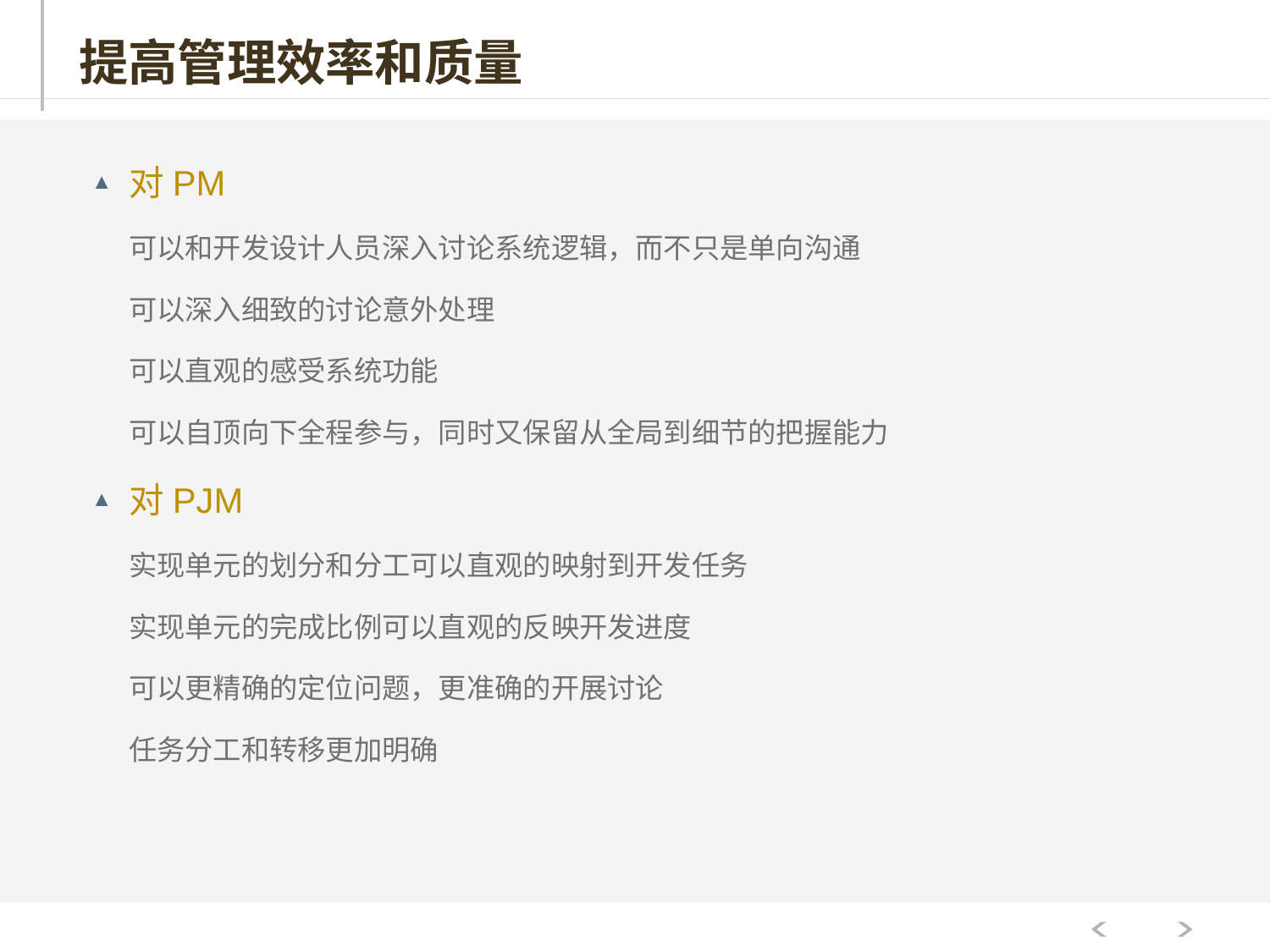

# 提高管理效率和质量
对PM
可以和开发设计人员深入讨论系统逻辑，而不只是单向沟通
可以深入细致的讨论意外处理
可以直观的感受系统功能
可以自顶向下全程参与，同时又保留从全局到细节的把握能力
对PJM
实现单元的划分和分工可以直观的映射到开发任务
实现单元的完成比例可以直观的反映开发进度
可以更精确的定位问题，更准确的开展讨论
任务分工和转移更加明确